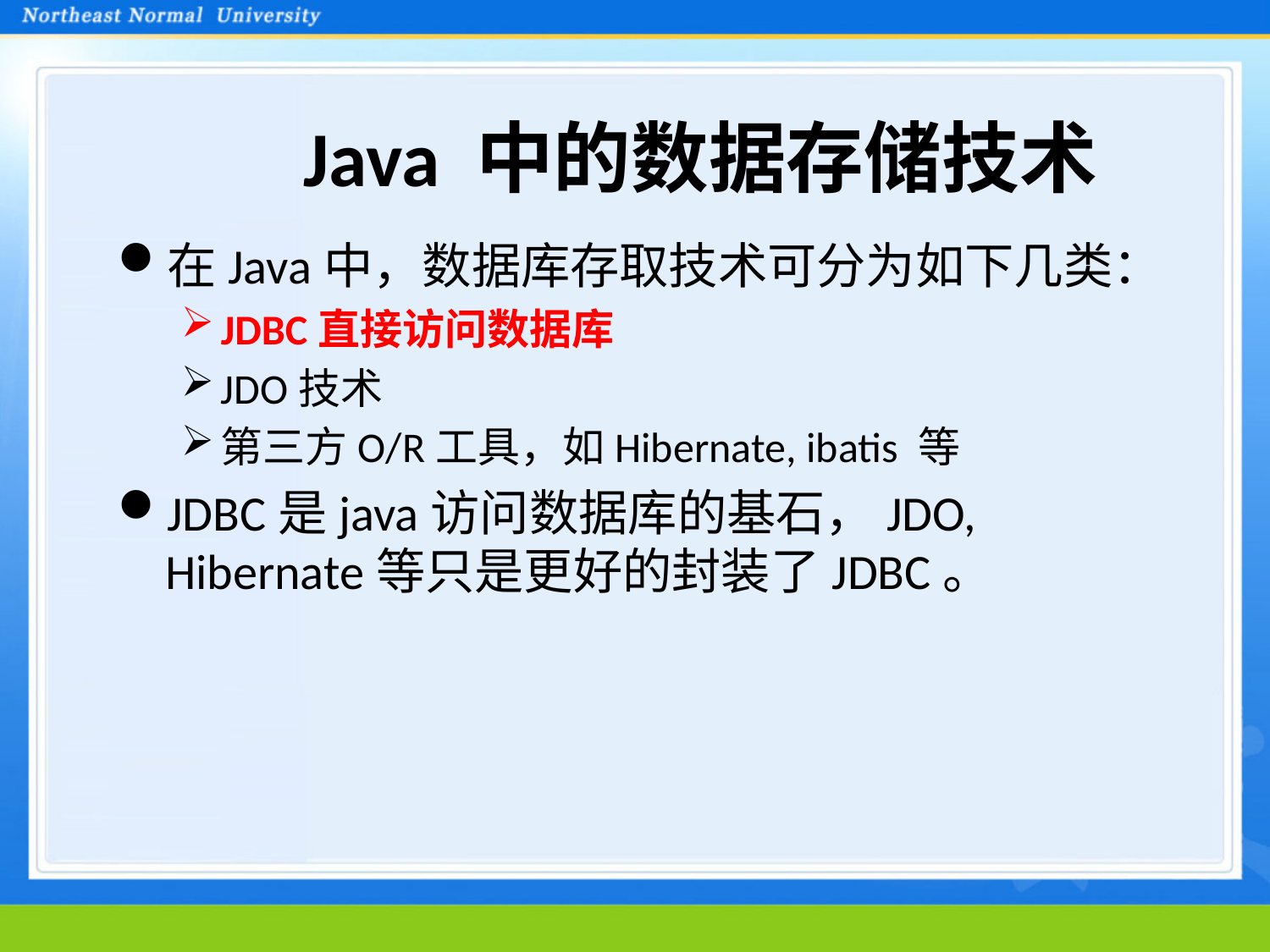

# Java 中的数据存储技术
在Java中，数据库存取技术可分为如下几类：
JDBC直接访问数据库
JDO技术
第三方O/R工具，如Hibernate, ibatis 等
JDBC是java访问数据库的基石，JDO, Hibernate等只是更好的封装了JDBC。